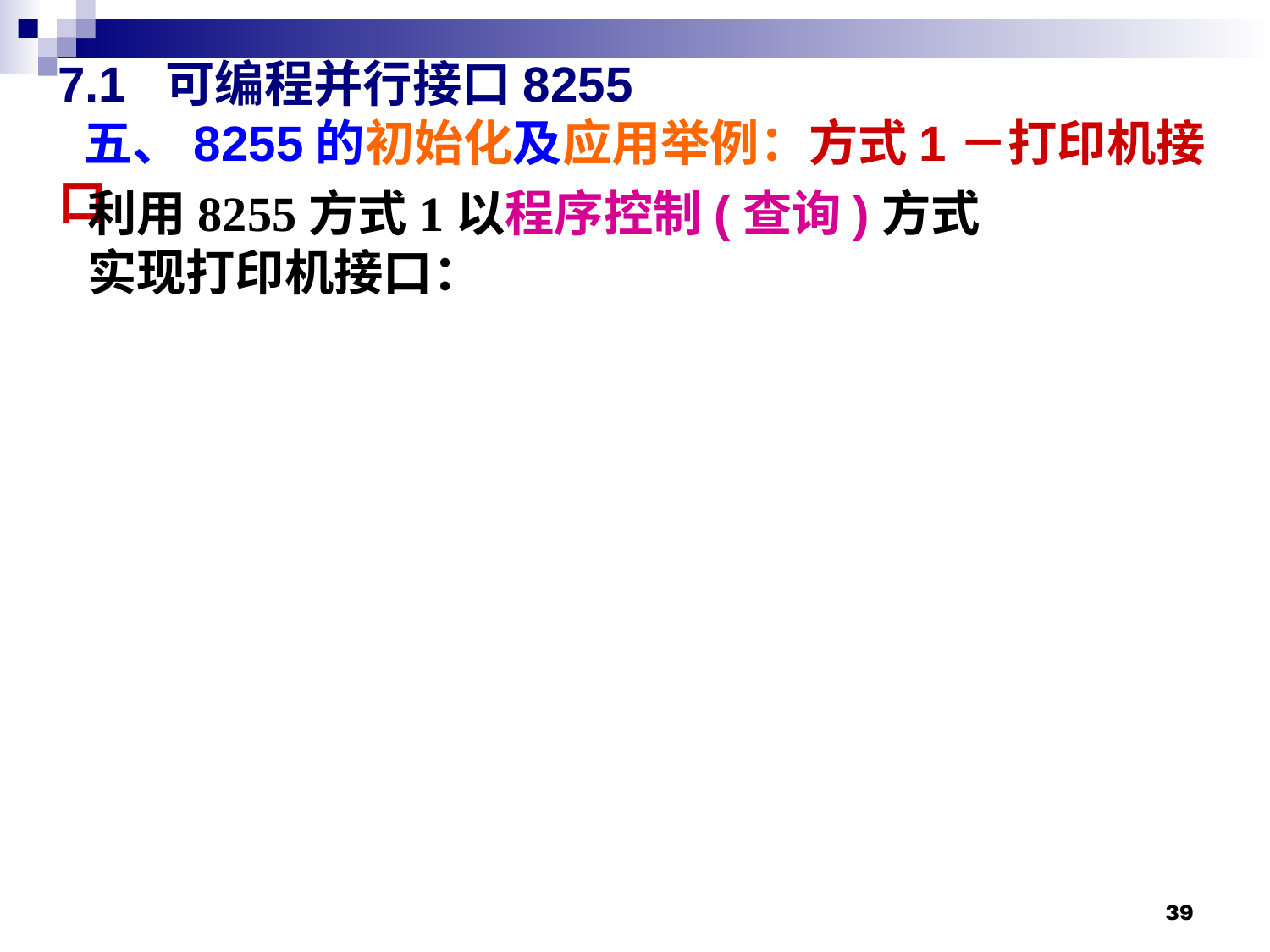

# 7.1  可编程并行接口8255 五、8255的初始化及应用举例：方式1－打印机接口
利用8255方式1以程序控制(查询)方式
实现打印机接口：
39